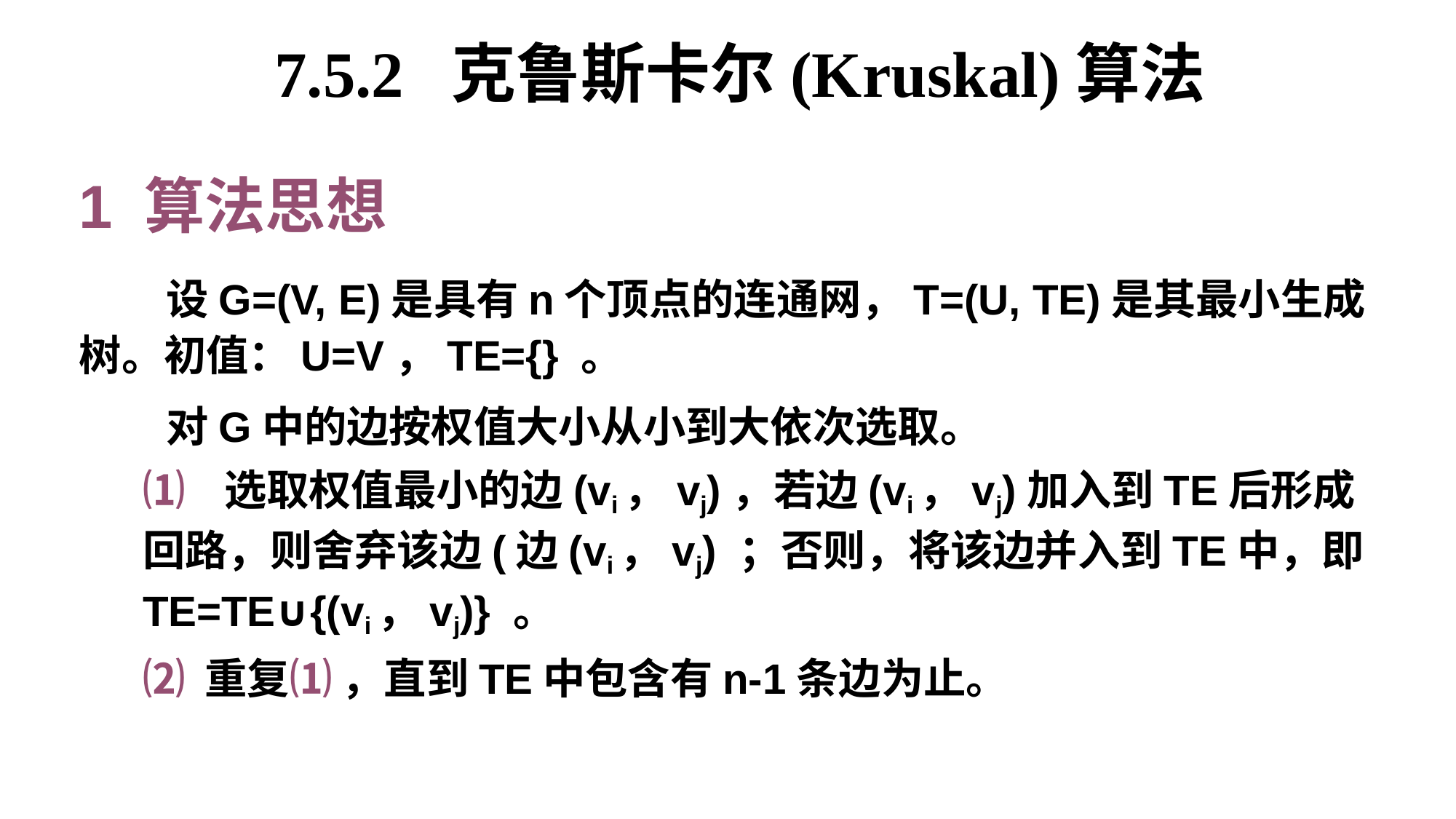

# 7.5.2  克鲁斯卡尔(Kruskal)算法
1 算法思想
        设G=(V, E)是具有n个顶点的连通网，T=(U, TE)是其最小生成树。初值：U=V，TE={} 。
        对G中的边按权值大小从小到大依次选取。
⑴   选取权值最小的边(vi，vj)，若边(vi，vj)加入到TE后形成回路，则舍弃该边(边(vi，vj) ；否则，将该边并入到TE中，即TE=TE∪{(vi，vj)} 。
⑵ 重复⑴ ，直到TE中包含有n-1条边为止。